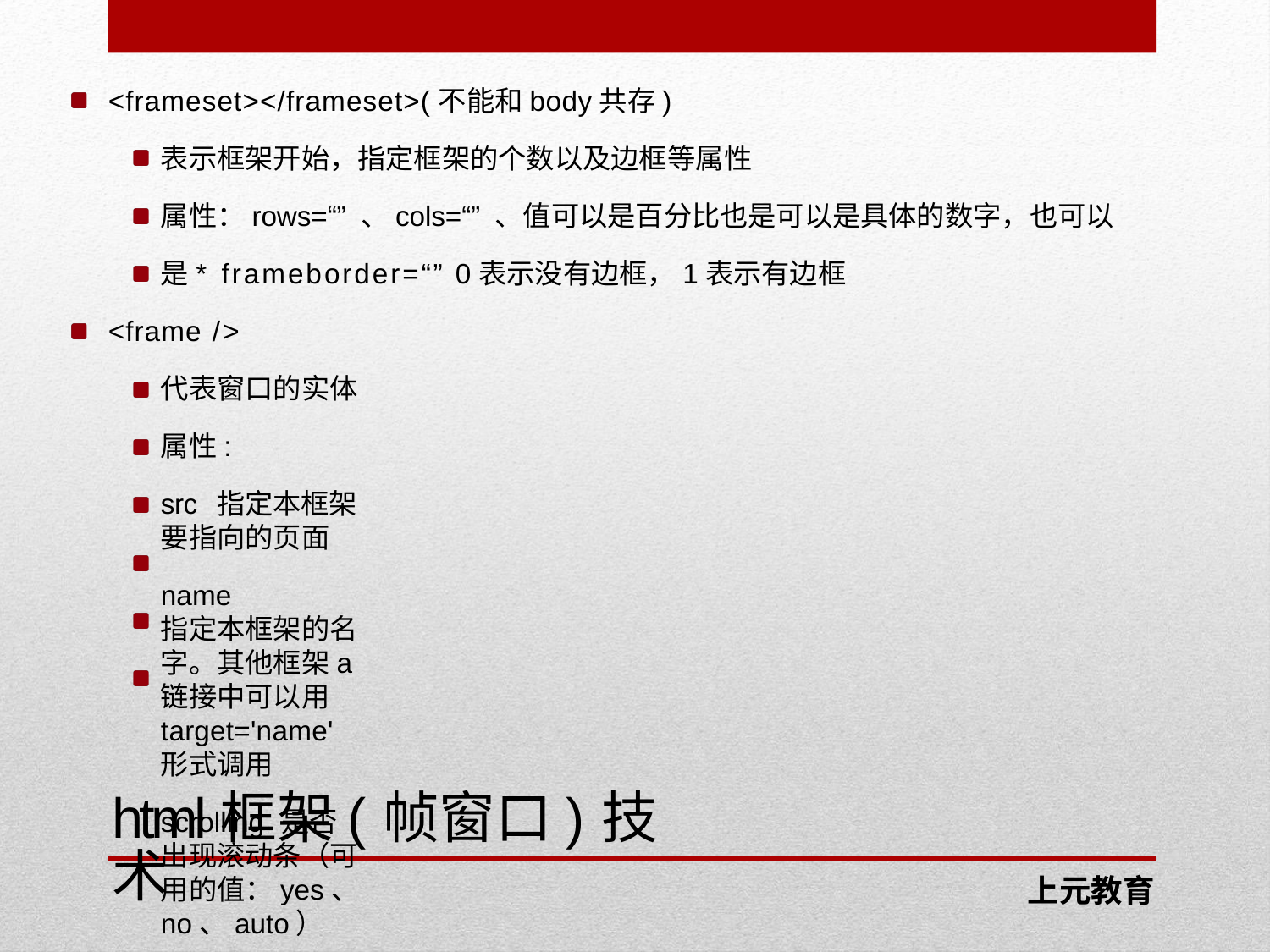

<frameset></frameset>(不能和body共存)
表示框架开始，指定框架的个数以及边框等属性
属性：rows=“” 、cols=“” 、值可以是百分比也是可以是具体的数字，也可以是*  frameborder=“” 0表示没有边框，1表示有边框
<frame />
代表窗口的实体 属性:
src 指定本框架要指向的页面
name	指定本框架的名字。其他框架a链接中可以用target='name'形式调用
scrolling 是否出现滚动条（可用的值：yes、no、auto）
noresize 是否可以拖动 （可用的值：noresize）

html框架(帧窗口)技术
             上元教育